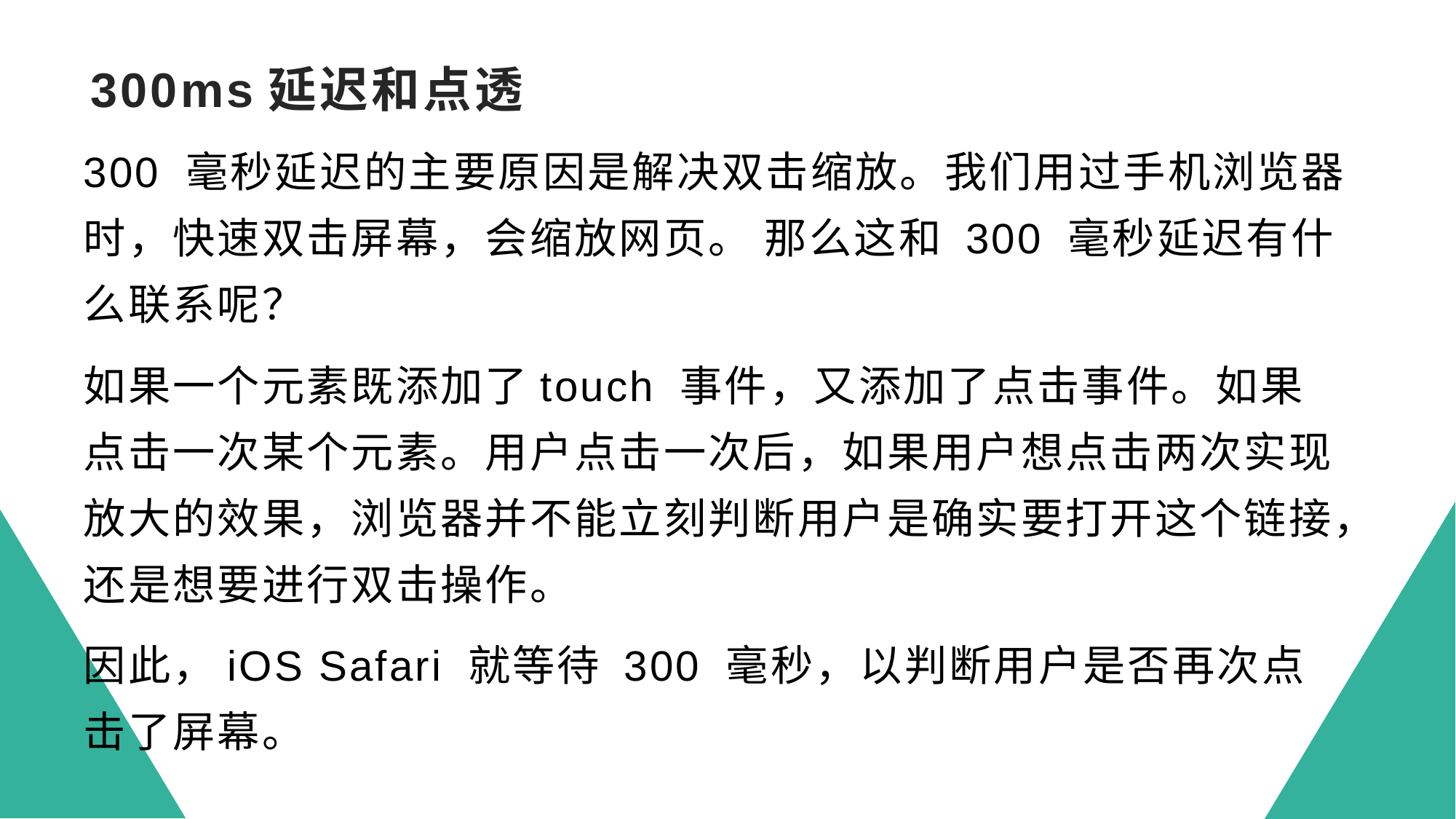

# 300ms延迟和点透
300 毫秒延迟的主要原因是解决双击缩放。我们用过手机浏览器时，快速双击屏幕，会缩放网页。 那么这和 300 毫秒延迟有什么联系呢？
如果一个元素既添加了touch 事件，又添加了点击事件。如果点击一次某个元素。用户点击一次后，如果用户想点击两次实现放大的效果，浏览器并不能立刻判断用户是确实要打开这个链接，还是想要进行双击操作。
因此，iOS Safari 就等待 300 毫秒，以判断用户是否再次点击了屏幕。